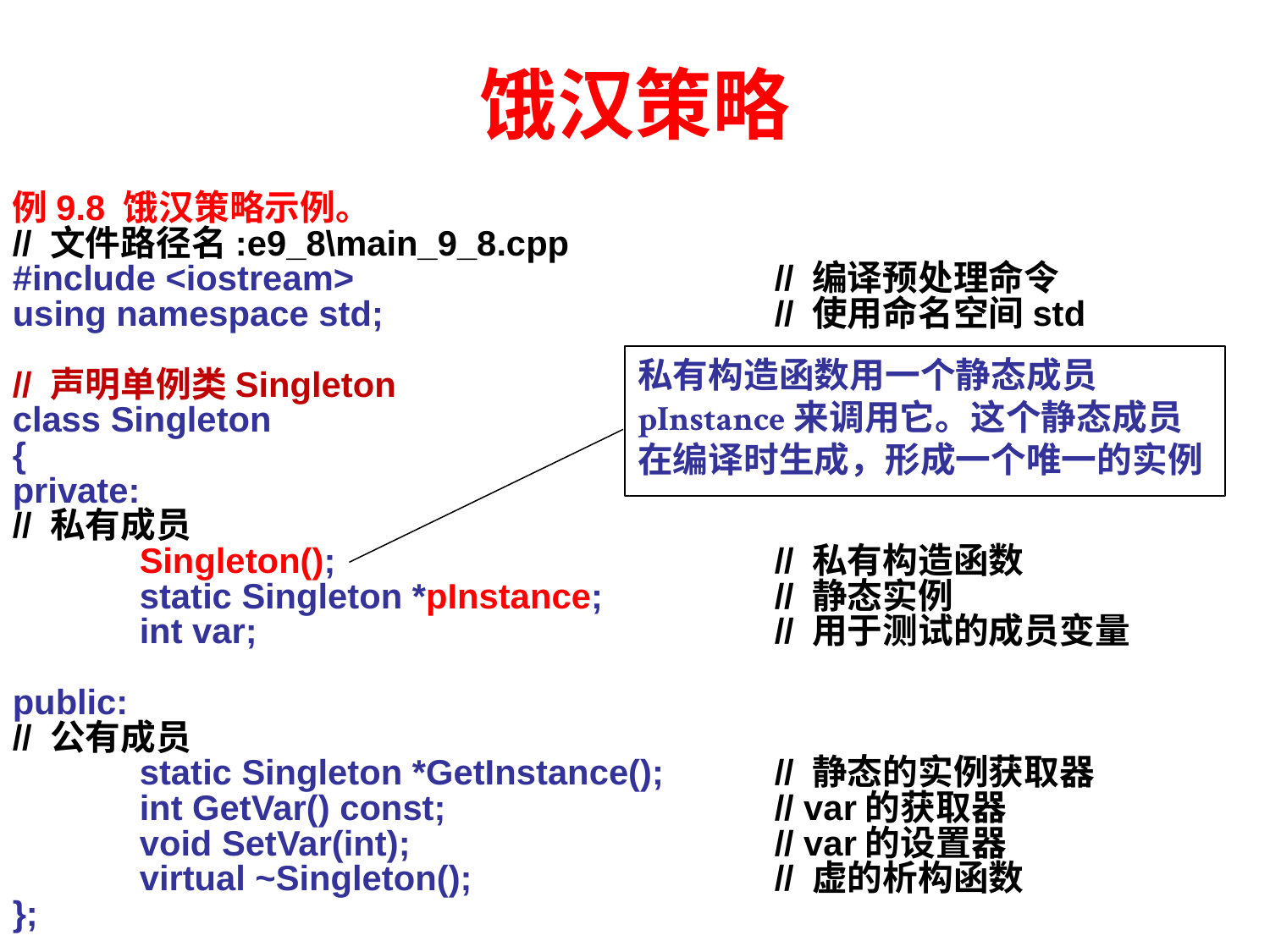

# 饿汉策略
例9.8 饿汉策略示例。
// 文件路径名:e9_8\main_9_8.cpp
#include <iostream>               			// 编译预处理命令
using namespace std;				// 使用命名空间std

// 声明单例类Singleton
class Singleton
{
private:
// 私有成员
	Singleton();				// 私有构造函数
	static Singleton *pInstance;		// 静态实例
	int var;					// 用于测试的成员变量

public:
// 公有成员
	static Singleton *GetInstance();	// 静态的实例获取器
	int GetVar() const;			// var的获取器
	void SetVar(int);			// var的设置器
	virtual ~Singleton();			// 虚的析构函数
};
私有构造函数用一个静态成员pInstance来调用它。这个静态成员在编译时生成，形成一个唯一的实例